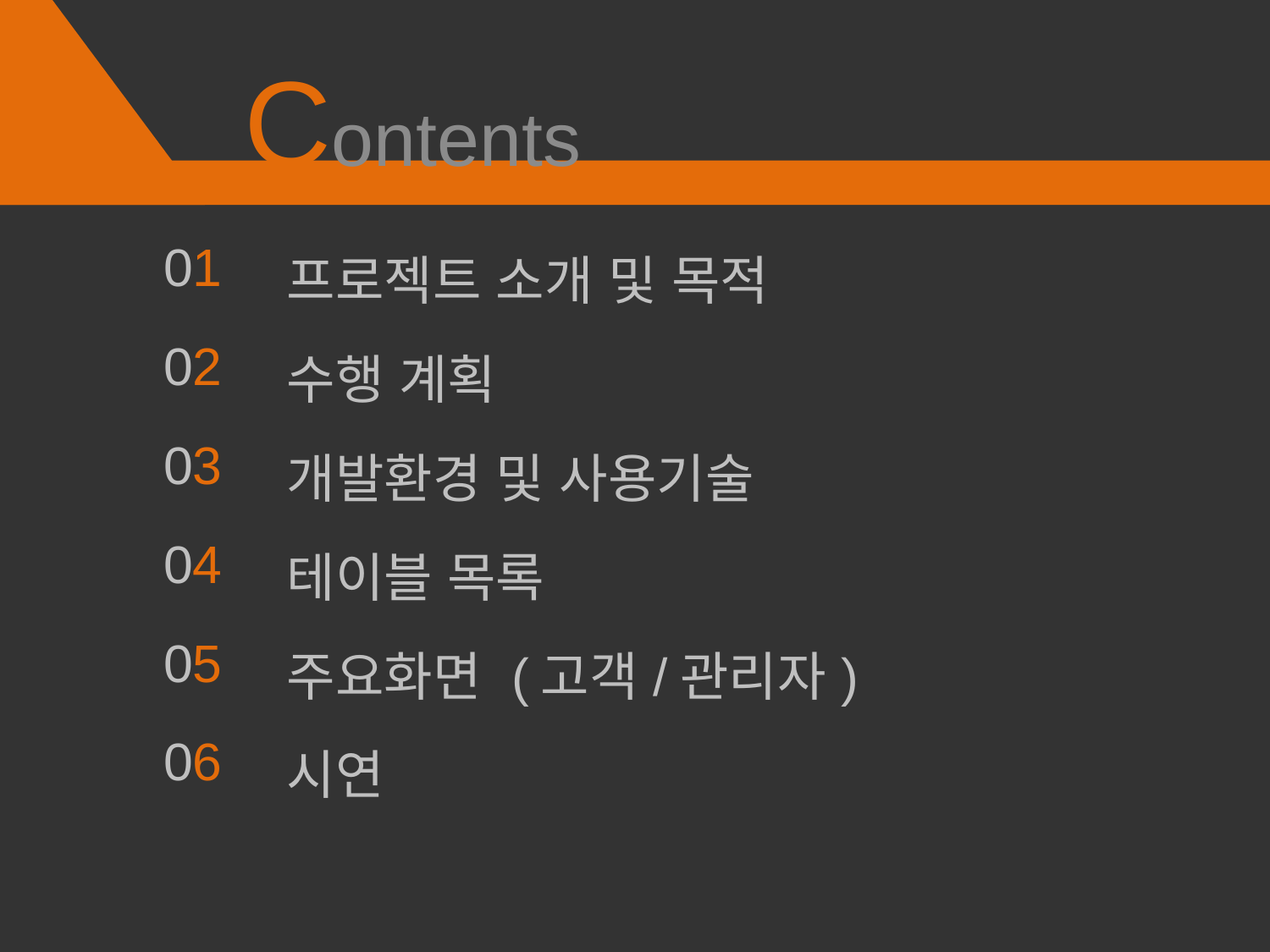

# Contents
| 01 | 프로젝트 소개 및 목적 |
| --- | --- |
| 02 | 수행 계획 |
| 03 | 개발환경 및 사용기술 |
| 04 | 테이블 목록 |
| 05 | 주요화면 (고객/관리자) |
| 06 | 시연 |